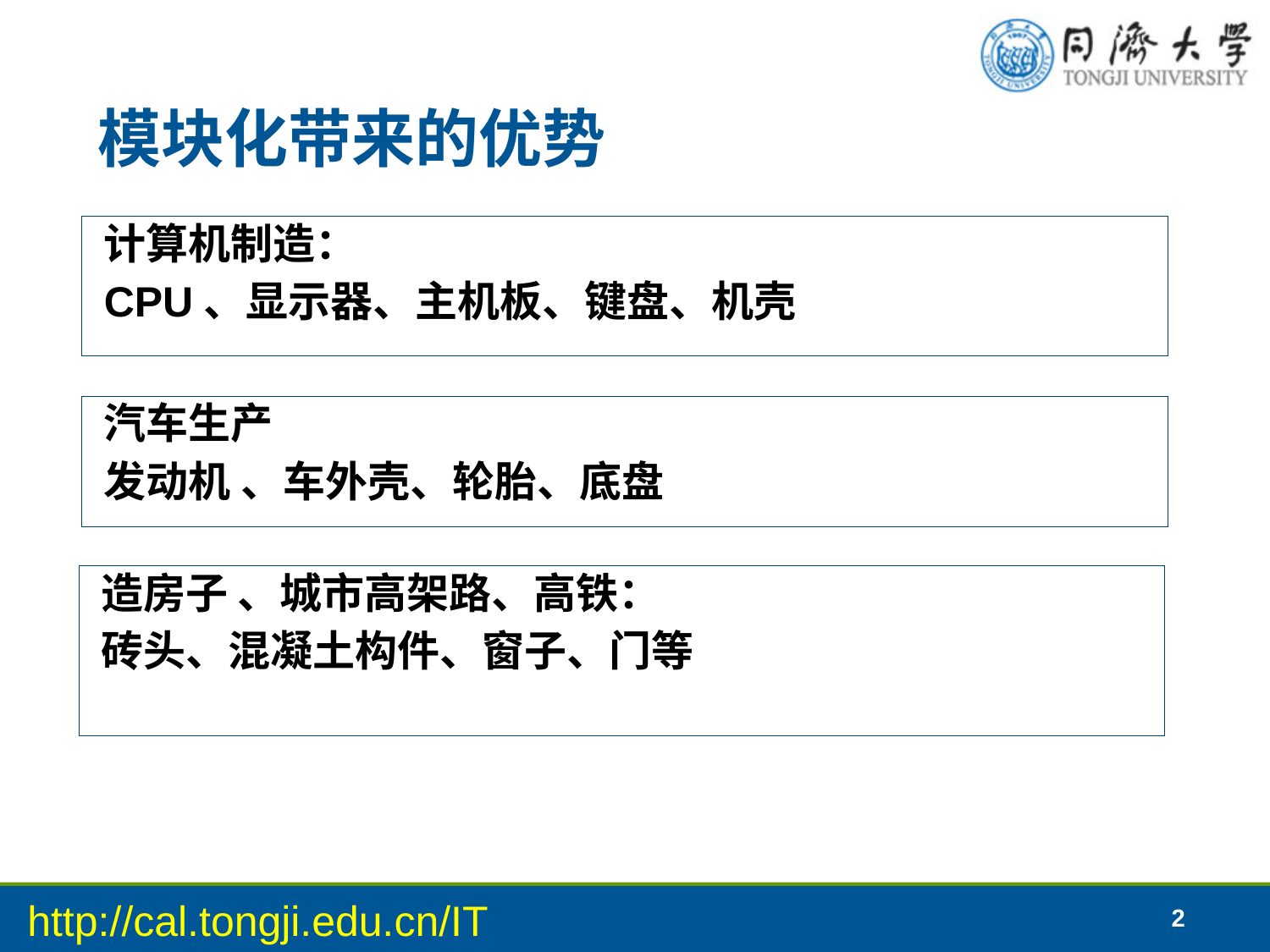

# 模块化带来的优势
计算机制造：
CPU、显示器、主机板、键盘、机壳
汽车生产
发动机 、车外壳、轮胎、底盘
造房子 、城市高架路、高铁：
砖头、混凝土构件、窗子、门等